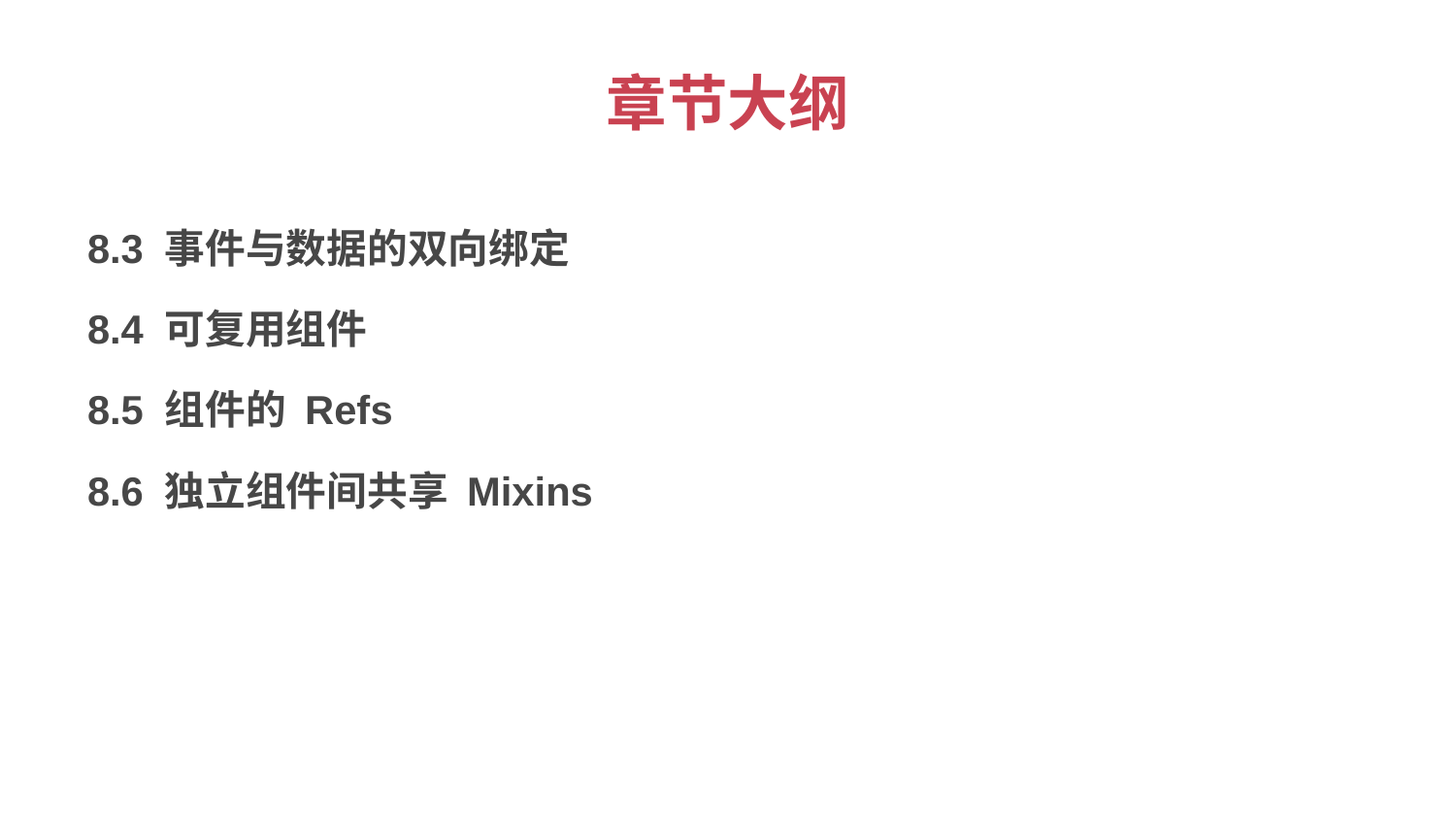

# 章节大纲
8.3 事件与数据的双向绑定
8.4 可复用组件
8.5 组件的 Refs
8.6 独立组件间共享 Mixins